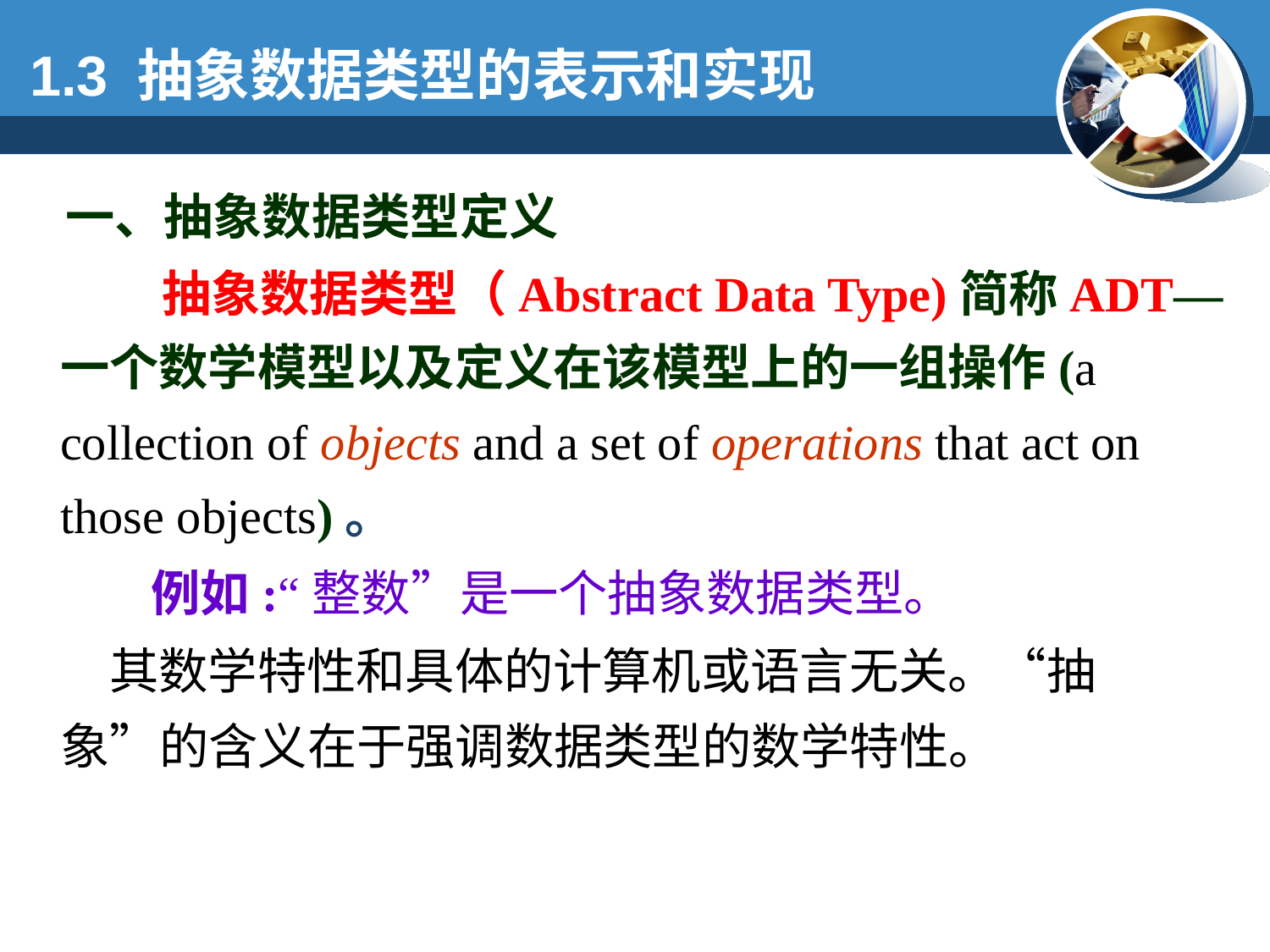

1.3 抽象数据类型的表示和实现
一、抽象数据类型定义
        抽象数据类型（Abstract Data Type)简称ADT—一个数学模型以及定义在该模型上的一组操作(a collection of objects and a set of operations that act on those objects)。
例如:“整数”是一个抽象数据类型。
  其数学特性和具体的计算机或语言无关。“抽象”的含义在于强调数据类型的数学特性。